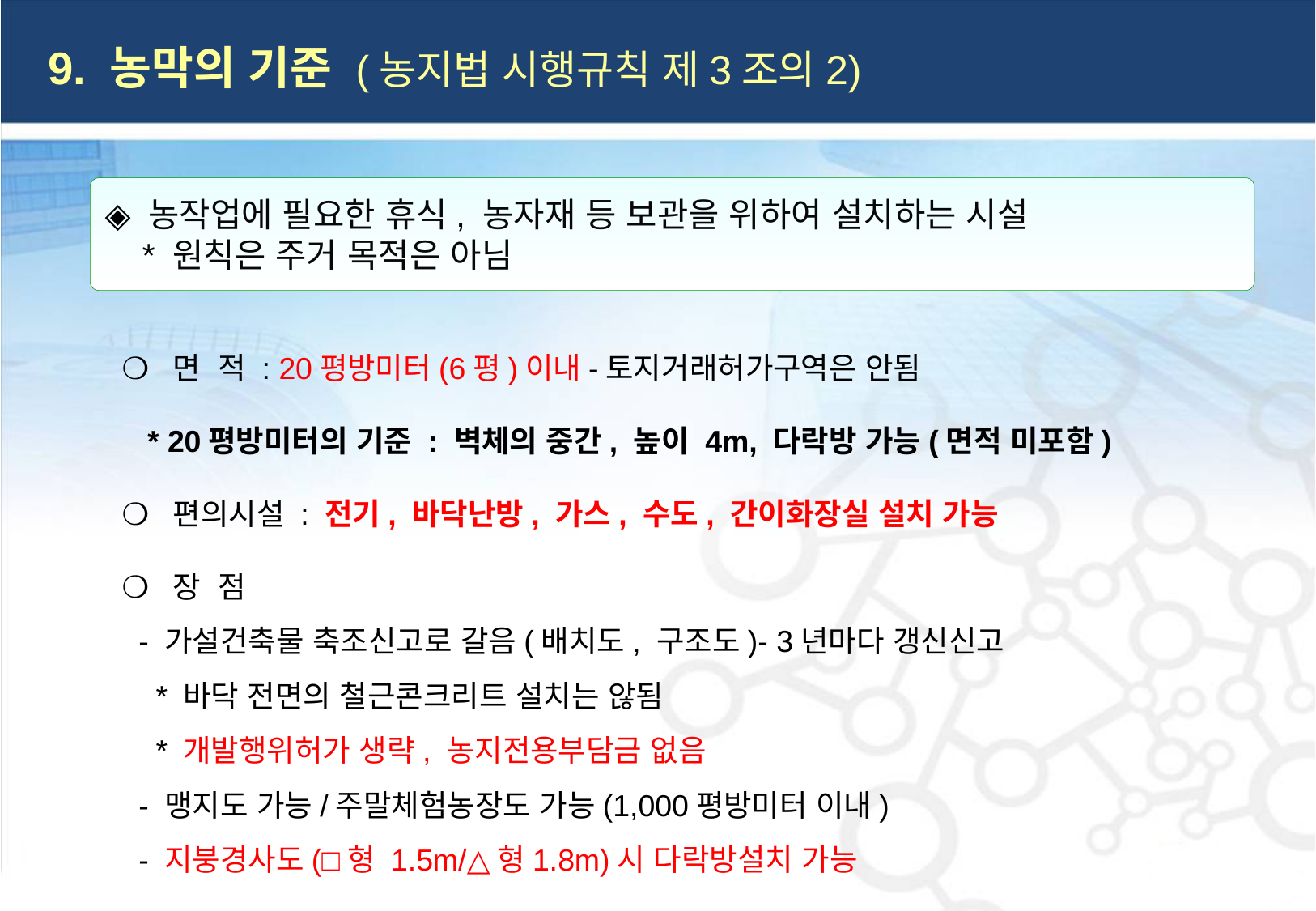

9. 농막의 기준 (농지법 시행규칙 제3조의2)

◈ 농작업에 필요한 휴식, 농자재 등 보관을 위하여 설치하는 시설
    * 원칙은 주거 목적은 아님

  ❍  면  적 : 20평방미터(6평)이내-토지거래허가구역은 안됨
     * 20평방미터의 기준 : 벽체의 중간, 높이 4m, 다락방 가능(면적 미포함)
  ❍  편의시설 : 전기, 바닥난방, 가스, 수도, 간이화장실 설치 가능
  ❍  장  점
    - 가설건축물 축조신고로 갈음(배치도, 구조도)- 3년마다 갱신신고
      * 바닥 전면의 철근콘크리트 설치는 않됨
      * 개발행위허가 생략, 농지전용부담금 없음
    - 맹지도 가능/주말체험농장도 가능(1,000평방미터 이내)
    - 지붕경사도(□형 1.5m/△형1.8m)시 다락방설치 가능

Ⅴ